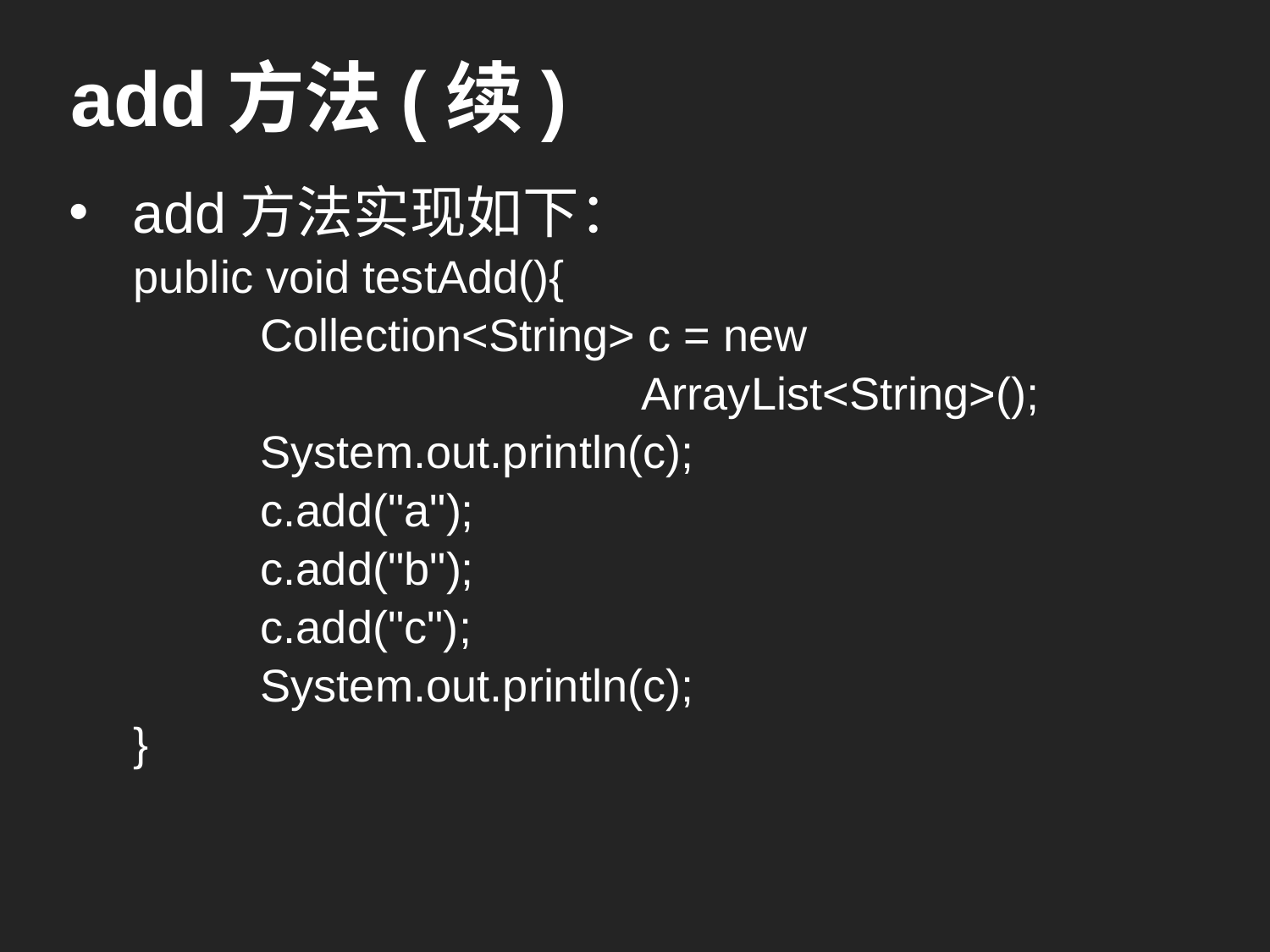

# add方法(续)
add方法实现如下：
public void testAdd(){
	Collection<String> c = new
				ArrayList<String>();
	System.out.println(c);
	c.add("a");
	c.add("b");
	c.add("c");
	System.out.println(c);
}